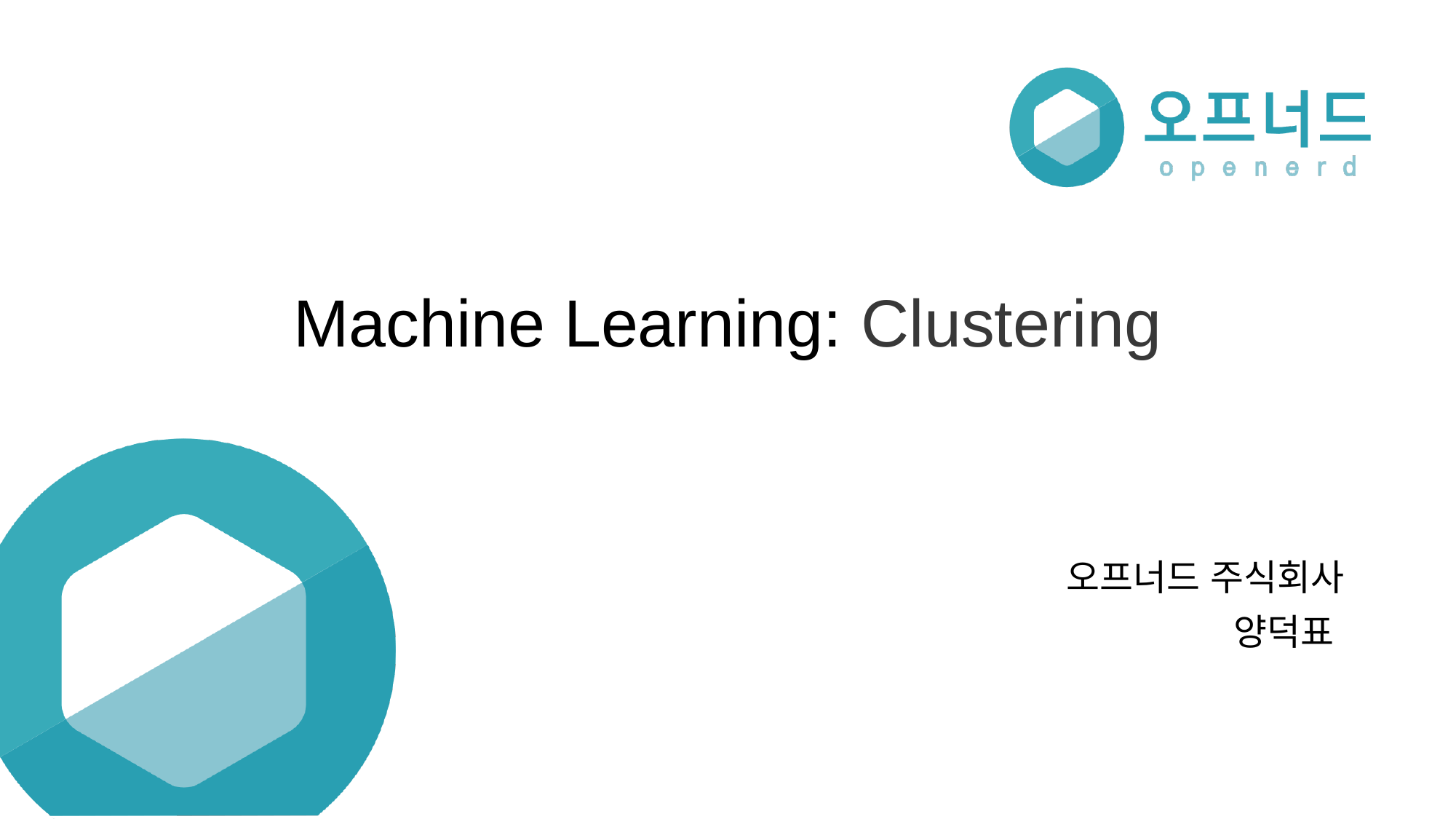

# Machine Learning: Clustering
오프너드 주식회사
양덕표